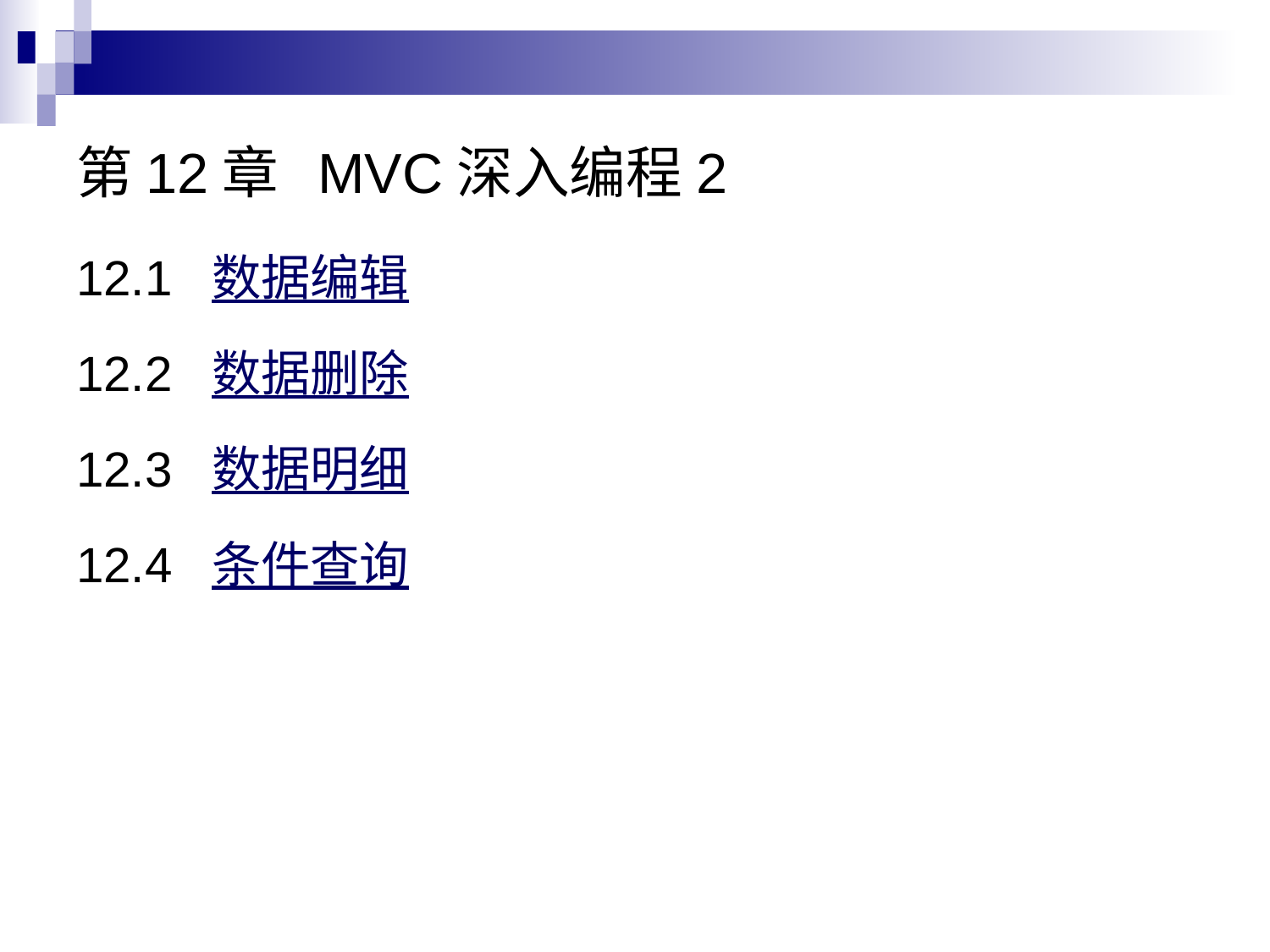

第12章  MVC深入编程2
12.1  数据编辑
12.2  数据删除
12.3  数据明细
12.4  条件查询